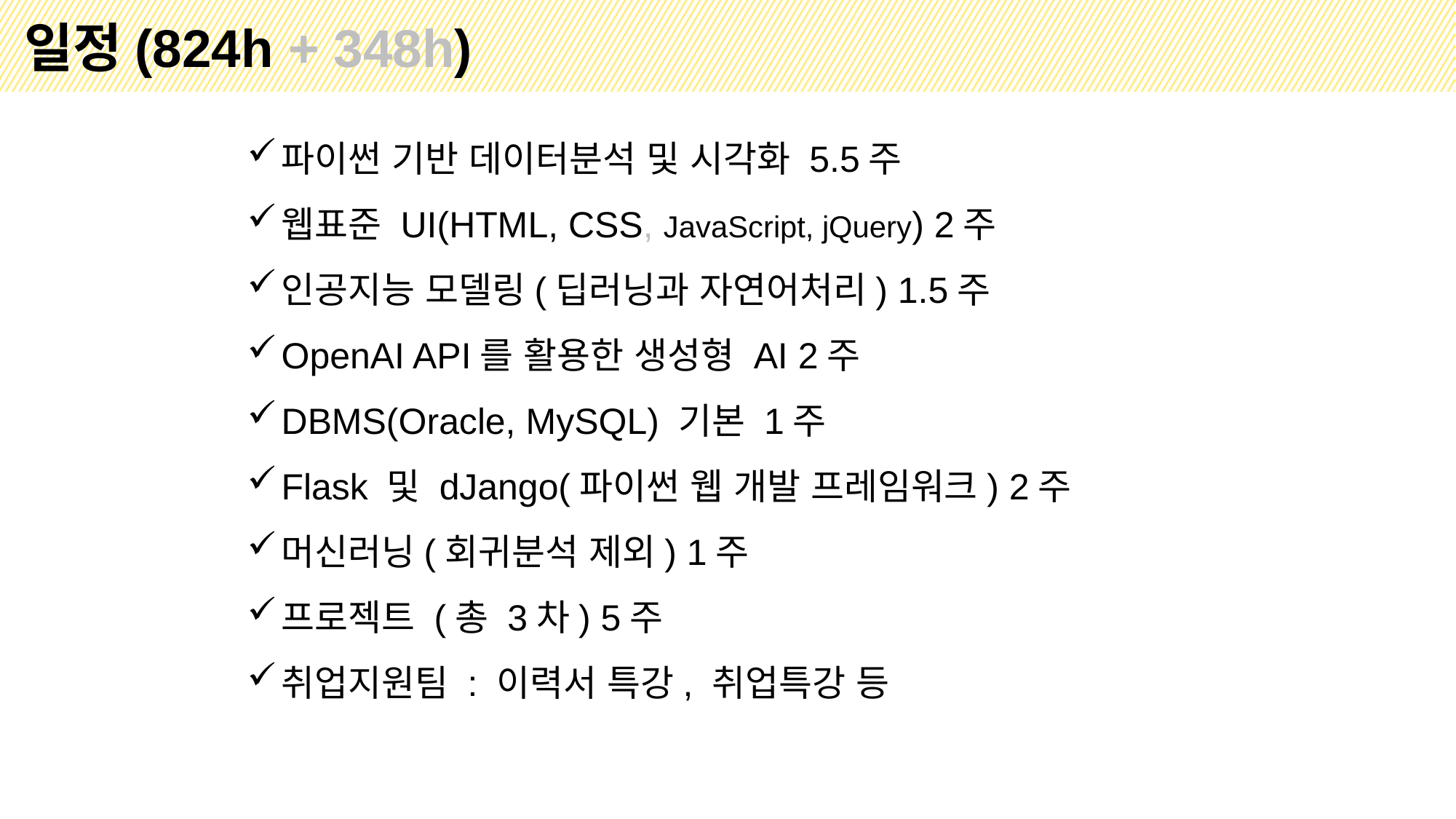

# 일정(824h + 348h)
파이썬 기반 데이터분석 및 시각화 5.5주
웹표준 UI(HTML, CSS, JavaScript, jQuery) 2주
인공지능 모델링(딥러닝과 자연어처리) 1.5주
OpenAI API를 활용한 생성형 AI 2주
DBMS(Oracle, MySQL) 기본 1주
Flask 및 dJango(파이썬 웹 개발 프레임워크) 2주
머신러닝(회귀분석 제외) 1주
프로젝트 (총 3차) 5주
취업지원팀 : 이력서 특강, 취업특강 등